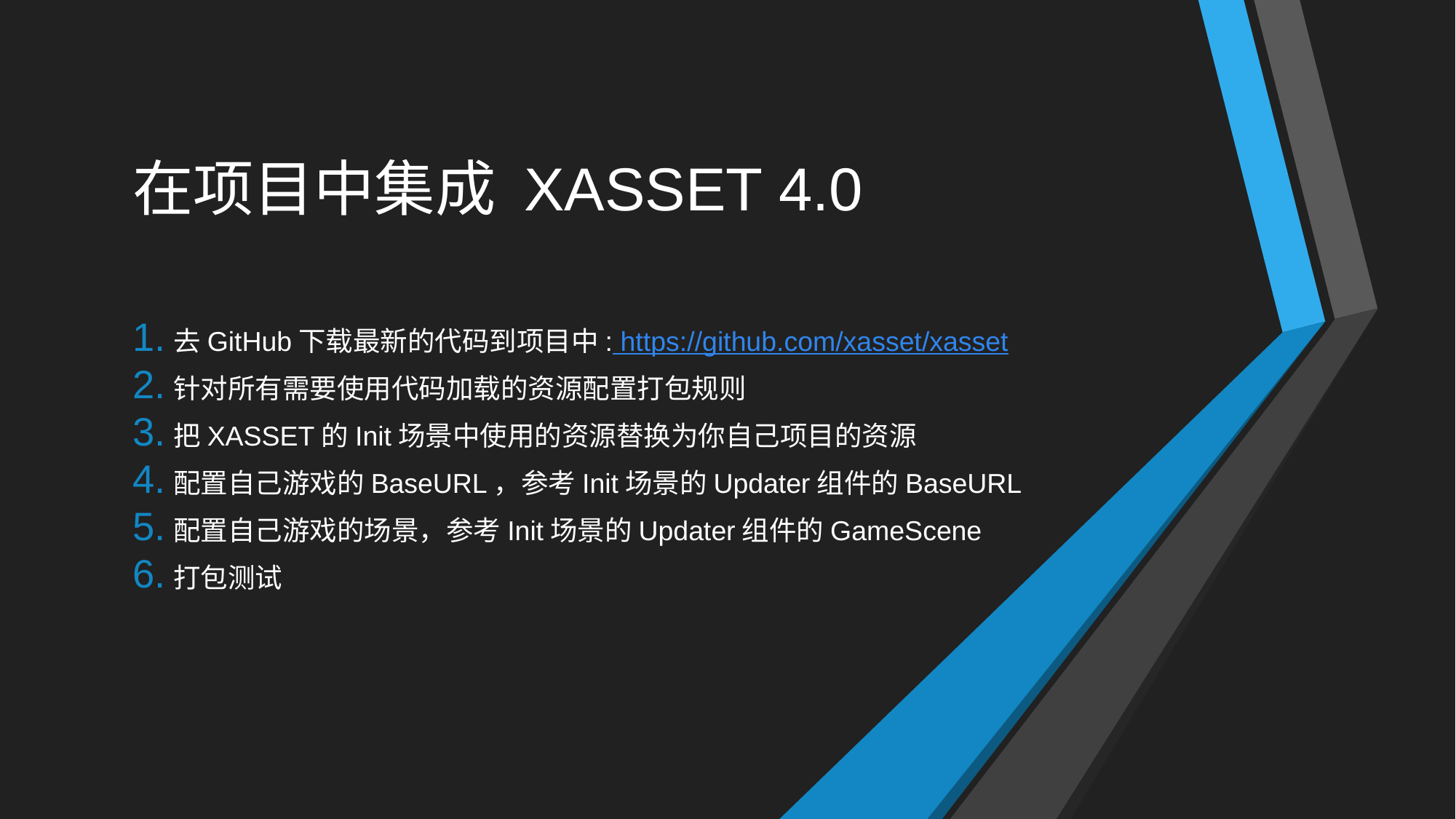

# 在项目中集成 XASSET 4.0
去GitHub下载最新的代码到项目中: https://github.com/xasset/xasset
针对所有需要使用代码加载的资源配置打包规则
把XASSET的Init场景中使用的资源替换为你自己项目的资源
配置自己游戏的BaseURL，参考Init场景的Updater组件的BaseURL
配置自己游戏的场景，参考Init场景的Updater组件的GameScene
打包测试